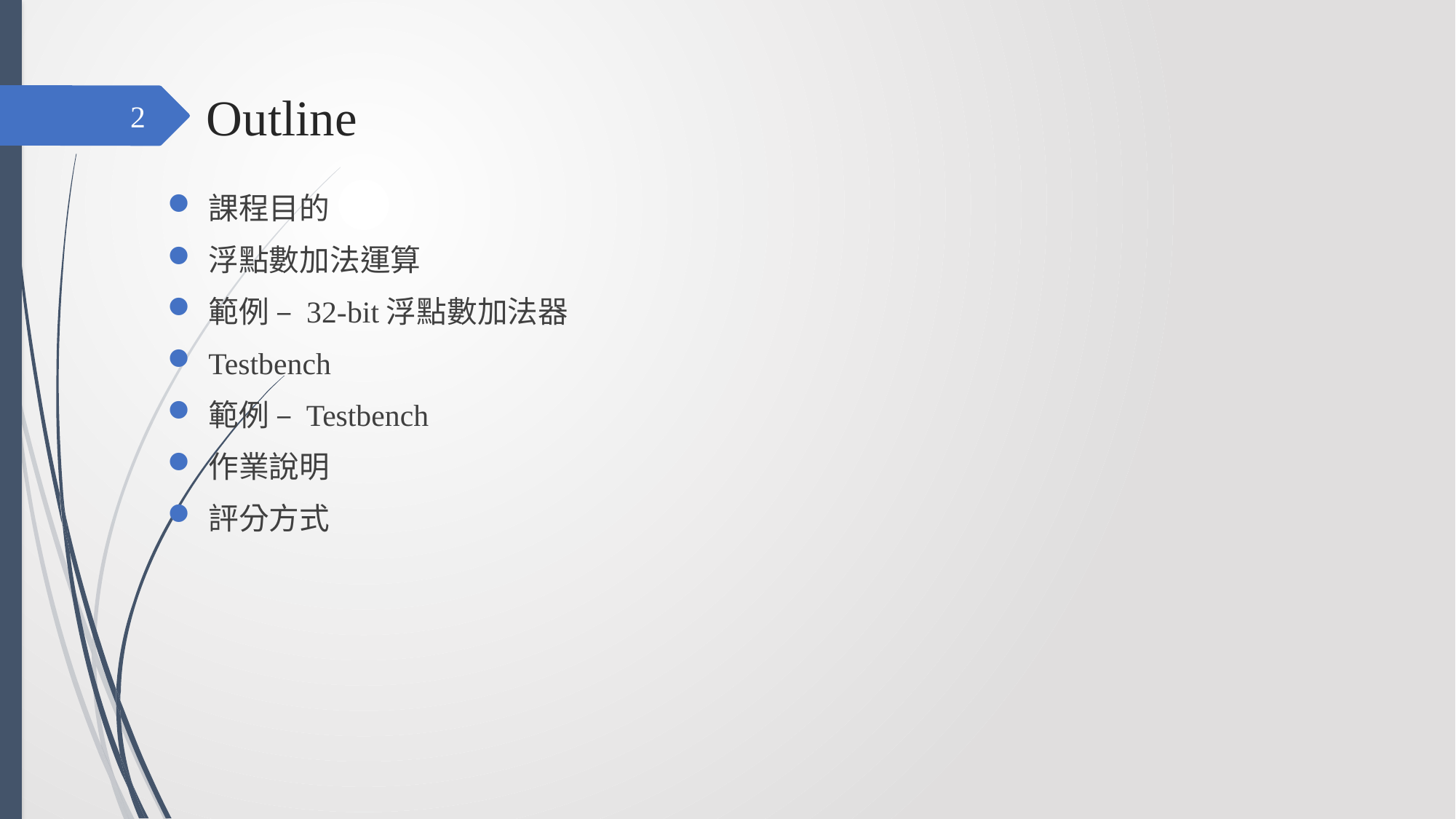

# Outline
2
課程目的
浮點數加法運算
範例 – 32-bit浮點數加法器
Testbench
範例 – Testbench
作業說明
評分方式